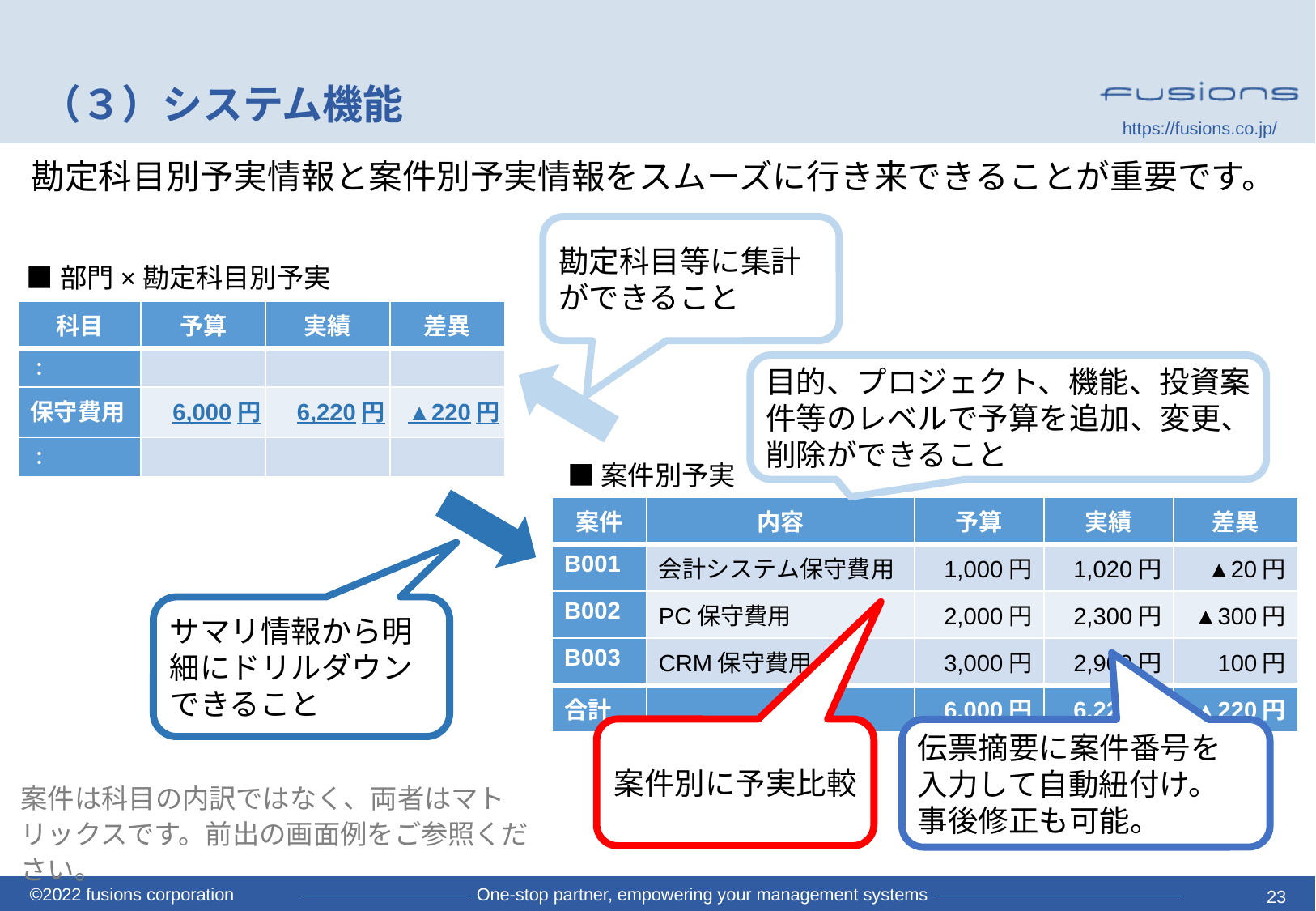

# （３）システム機能
勘定科目別予実情報と案件別予実情報をスムーズに行き来できることが重要です。
勘定科目等に集計ができること
■部門×勘定科目別予実
| 科目 | 予算 | 実績 | 差異 |
| --- | --- | --- | --- |
| ： |  |  |  |
| 保守費用 | 6,000円 | 6,220円 | ▲220円 |
| ： |  |  |  |
目的、プロジェクト、機能、投資案件等のレベルで予算を追加、変更、削除ができること

■案件別予実
| 案件 | 内容 | 予算 | 実績 | 差異 |
| --- | --- | --- | --- | --- |
| B001 | 会計システム保守費用 | 1,000円 | 1,020円 | ▲20円 |
| B002 | PC保守費用 | 2,000円 | 2,300円 | ▲300円 |
| B003 | CRM保守費用 | 3,000円 | 2,900円 | 100円 |
| 合計 |  | 6,000円 | 6,220円 | ▲220円 |

サマリ情報から明細にドリルダウンできること
案件別に予実比較
伝票摘要に案件番号を
入力して自動紐付け。
事後修正も可能。
案件は科目の内訳ではなく、両者はマトリックスです。前出の画面例をご参照ください。